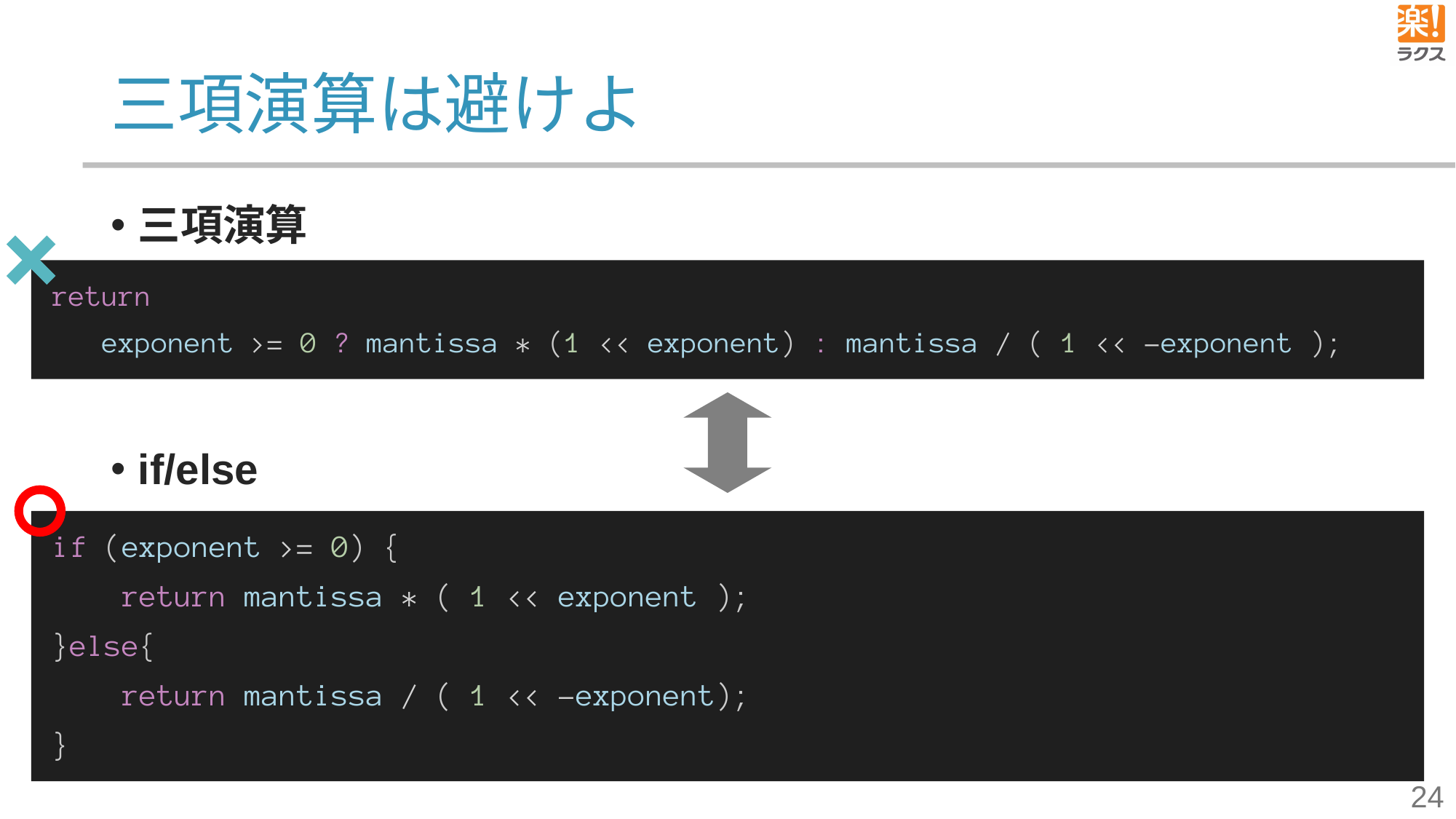

# 三項演算は避けよ
三項演算

if/else

return
   exponent >= 0 ? mantissa * (1 << exponent) : mantissa / ( 1 << -exponent );

if (exponent >= 0) {
    return mantissa * ( 1 << exponent );
}else{
    return mantissa / ( 1 << -exponent);
}
24